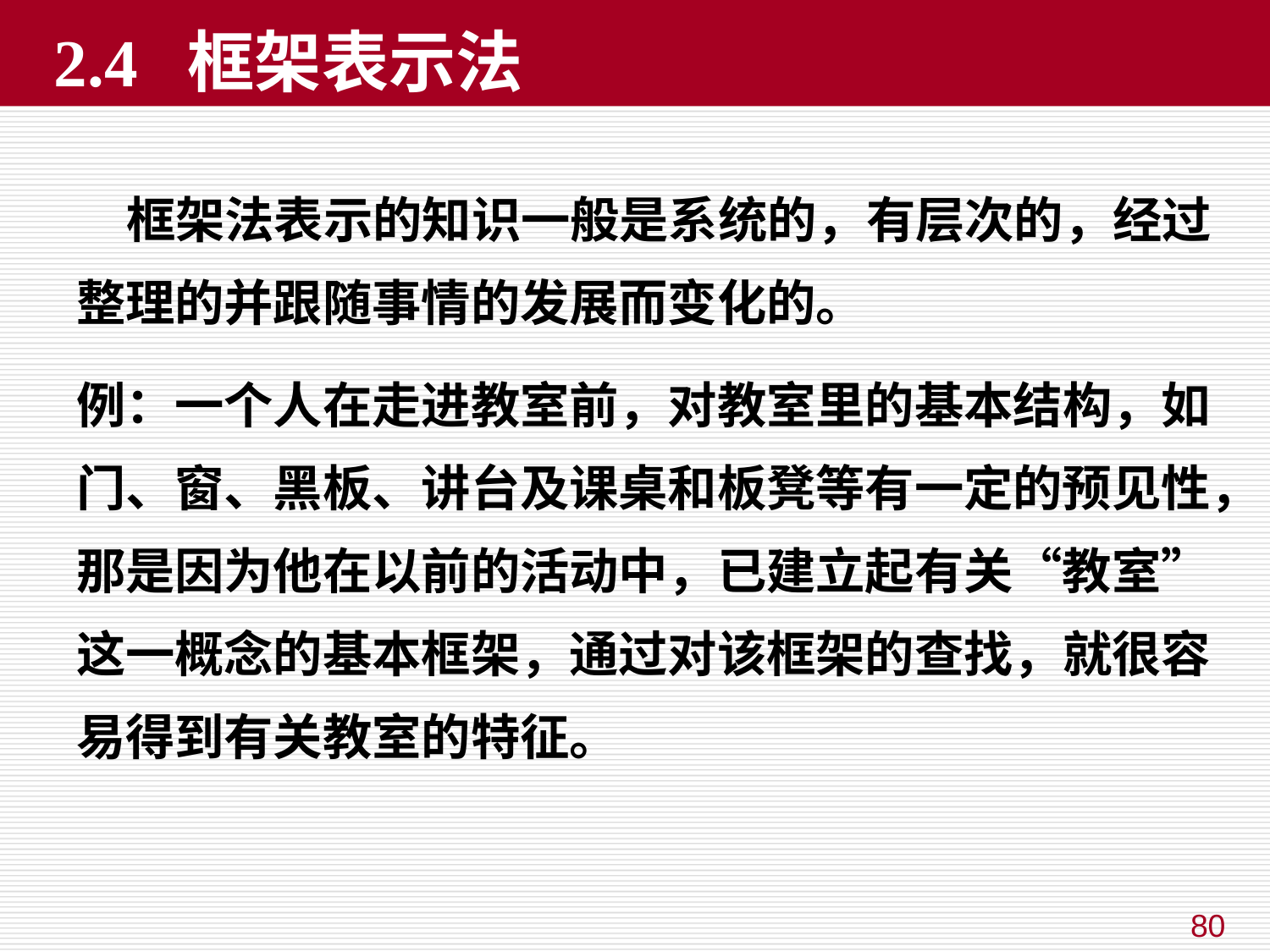

# 2.4  框架表示法
    框架法表示的知识一般是系统的，有层次的，经过整理的并跟随事情的发展而变化的。
例：一个人在走进教室前，对教室里的基本结构，如门、窗、黑板、讲台及课桌和板凳等有一定的预见性，那是因为他在以前的活动中，已建立起有关“教室”这一概念的基本框架，通过对该框架的查找，就很容易得到有关教室的特征。
80